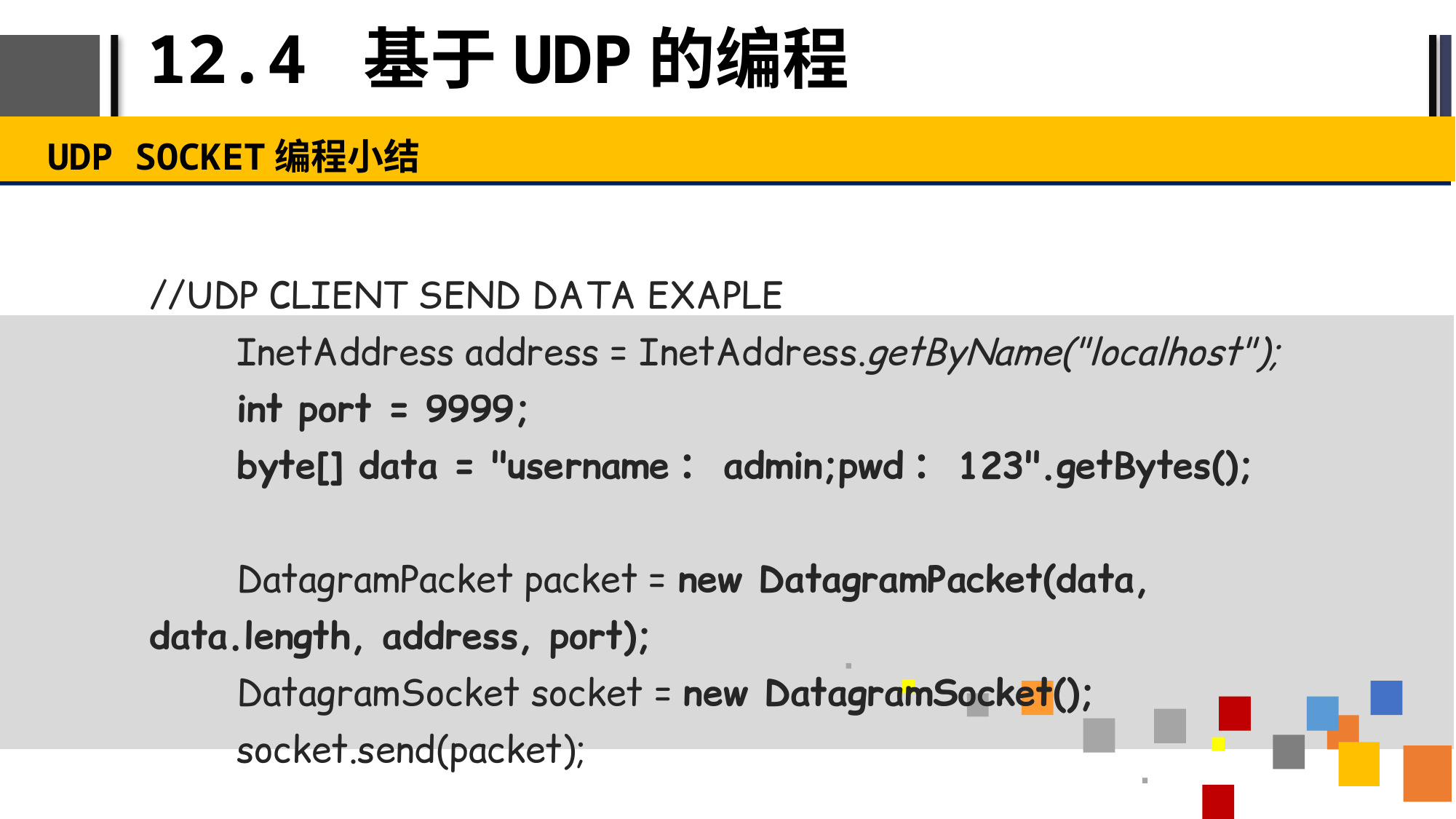

# 12.4 基于UDP的编程

UDP SOCKET编程小结

//UDP CLIENT SEND DATA EXAPLE
        InetAddress address = InetAddress.getByName("localhost");
        int port = 9999;
        byte[] data = "username：admin;pwd：123".getBytes();
        DatagramPacket packet = new DatagramPacket(data, data.length, address, port);
        DatagramSocket socket = new DatagramSocket();
        socket.send(packet);